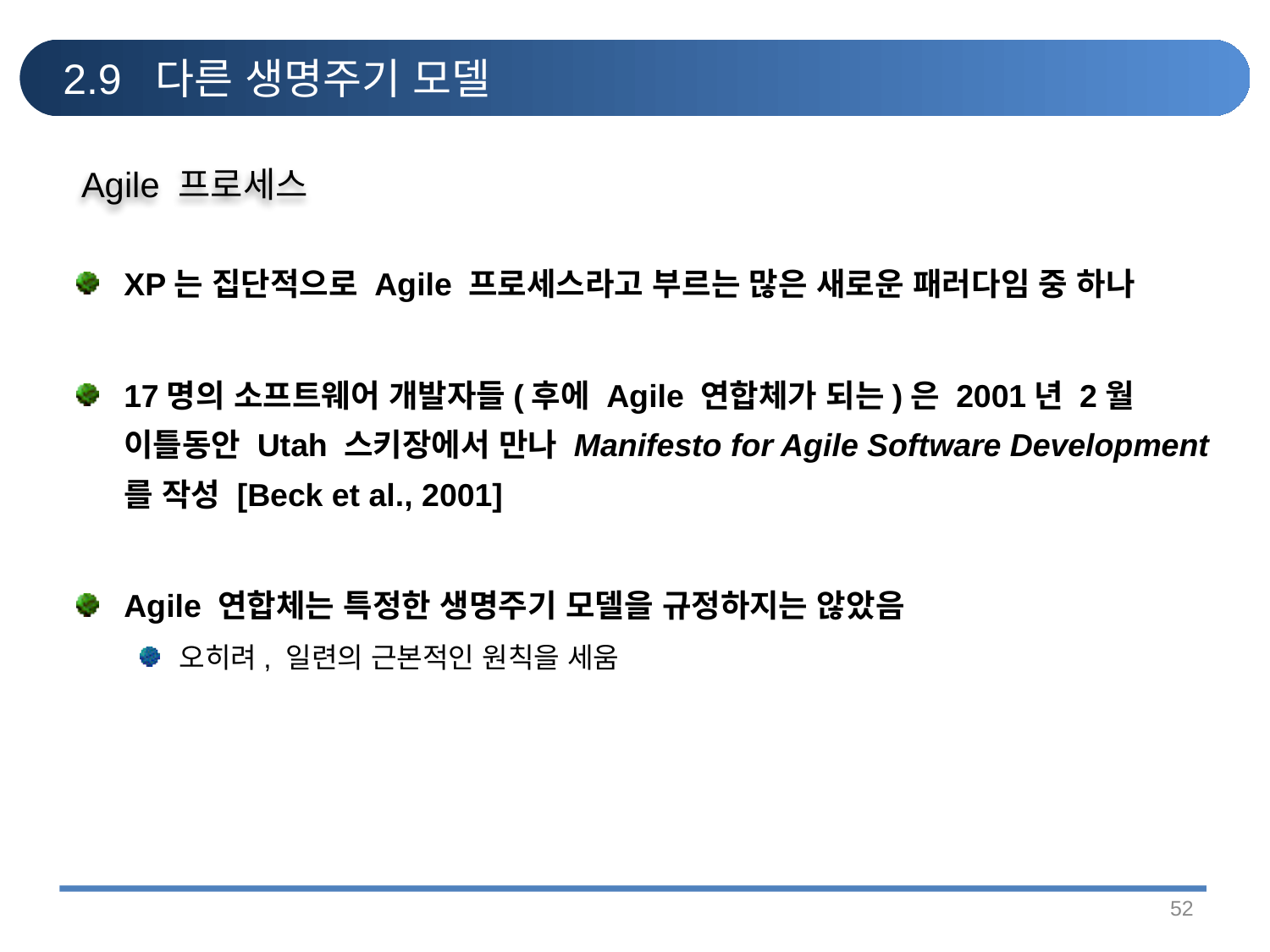

# 2.9  다른 생명주기 모델
Agile 프로세스
XP는 집단적으로 Agile 프로세스라고 부르는 많은 새로운 패러다임 중 하나

17명의 소프트웨어 개발자들(후에 Agile 연합체가 되는)은 2001년 2월 이틀동안 Utah 스키장에서 만나 Manifesto for Agile Software Development 를 작성 [Beck et al., 2001]

Agile 연합체는 특정한 생명주기 모델을 규정하지는 않았음
오히려, 일련의 근본적인 원칙을 세움
52